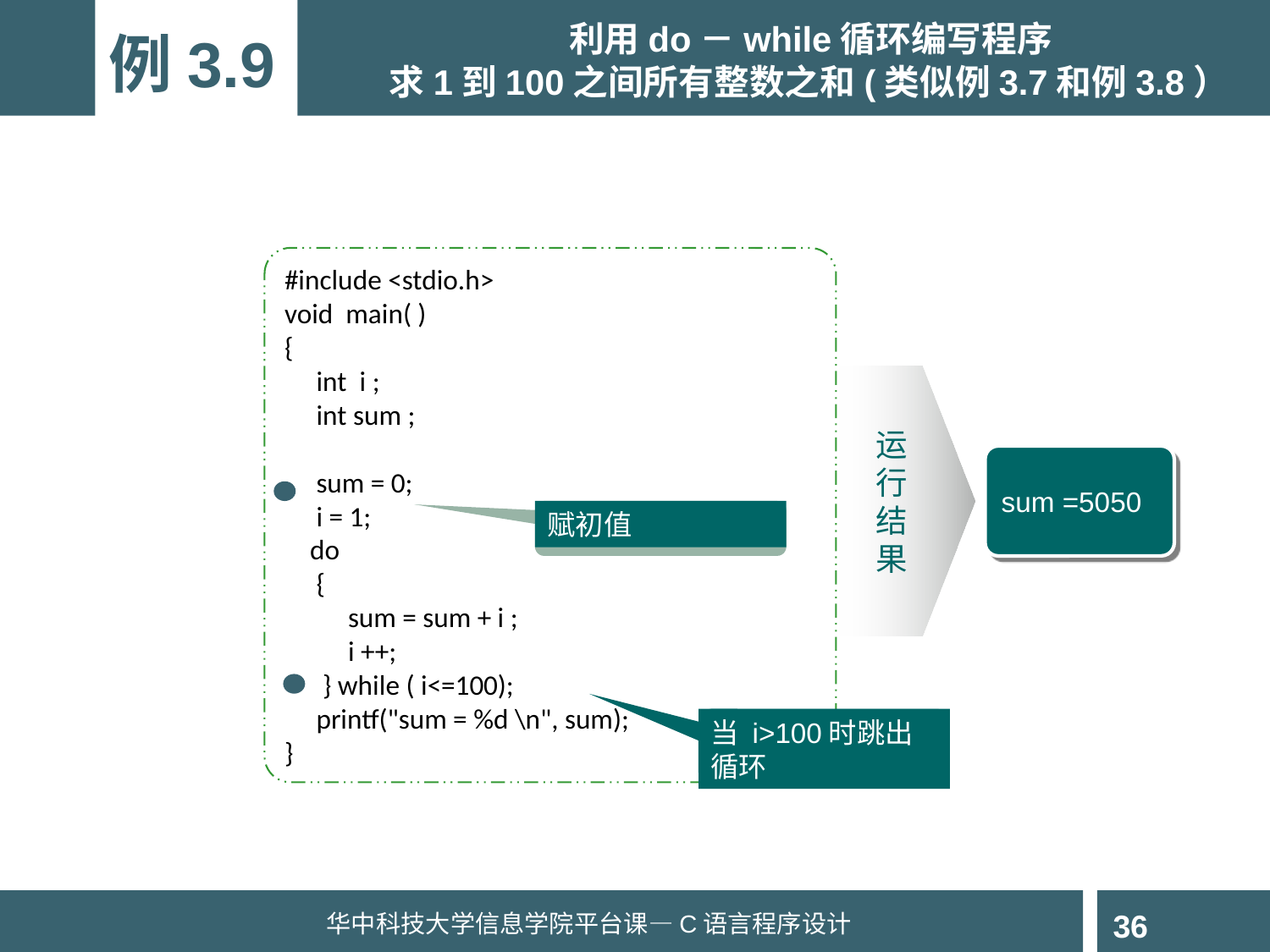

利用do－while循环编写程序
  求1到100之间所有整数之和(类似例3.7和例3.8）
例3.9
#include <stdio.h>
void  main( )
{
     int  i ;
     int sum ;

     sum = 0;
     i = 1;
    do
     {
          sum = sum + i ;
          i ++;
      } while ( i<=100);
     printf("sum = %d \n", sum);
}
运
行
结
果
sum =5050

赋初值

当 i>100时跳出循环